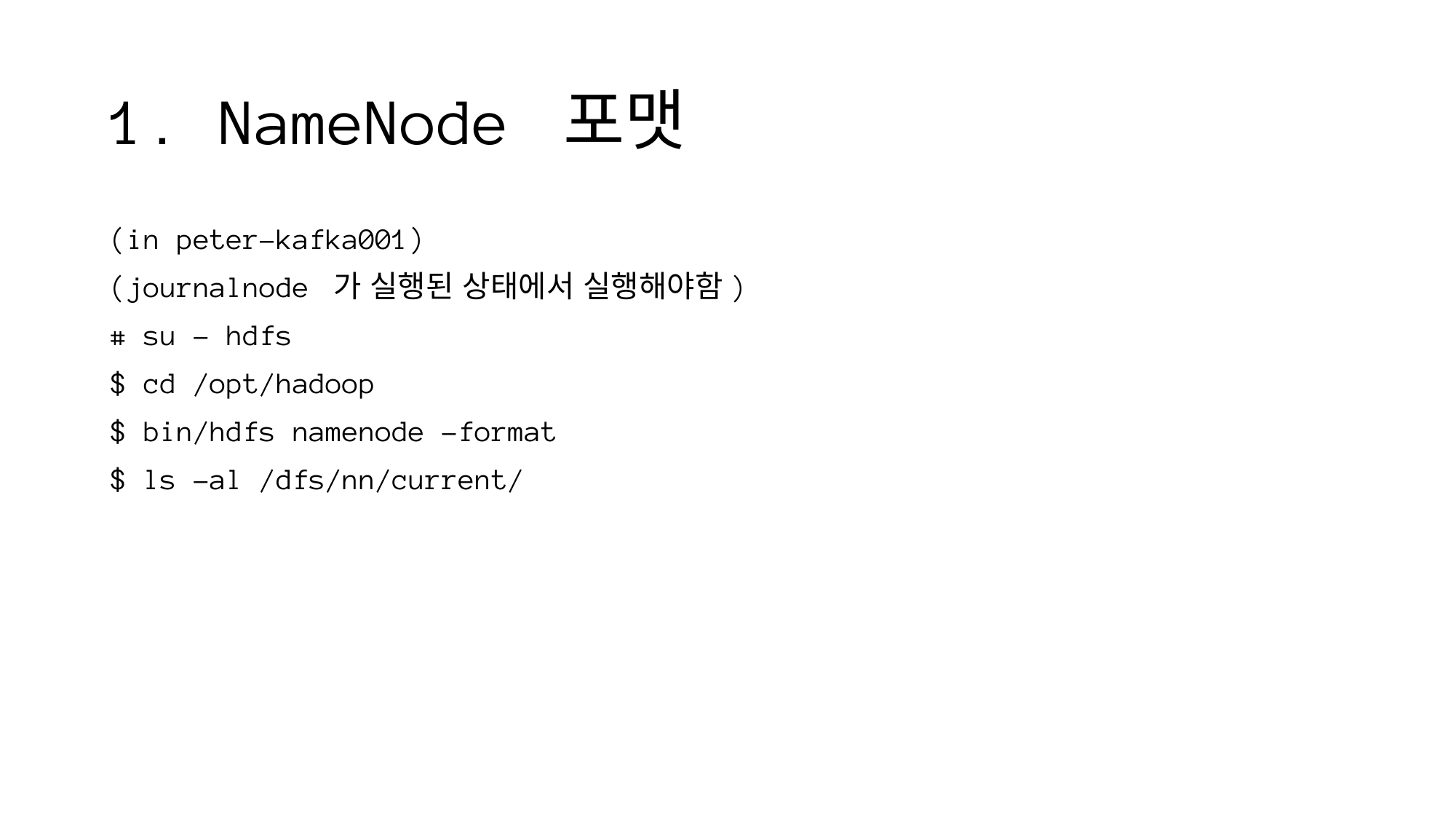

# 1. NameNode 포맷
(in peter-kafka001)
(journalnode 가 실행된 상태에서 실행해야함)
# su - hdfs
$ cd /opt/hadoop
$ bin/hdfs namenode -format
$ ls -al /dfs/nn/current/